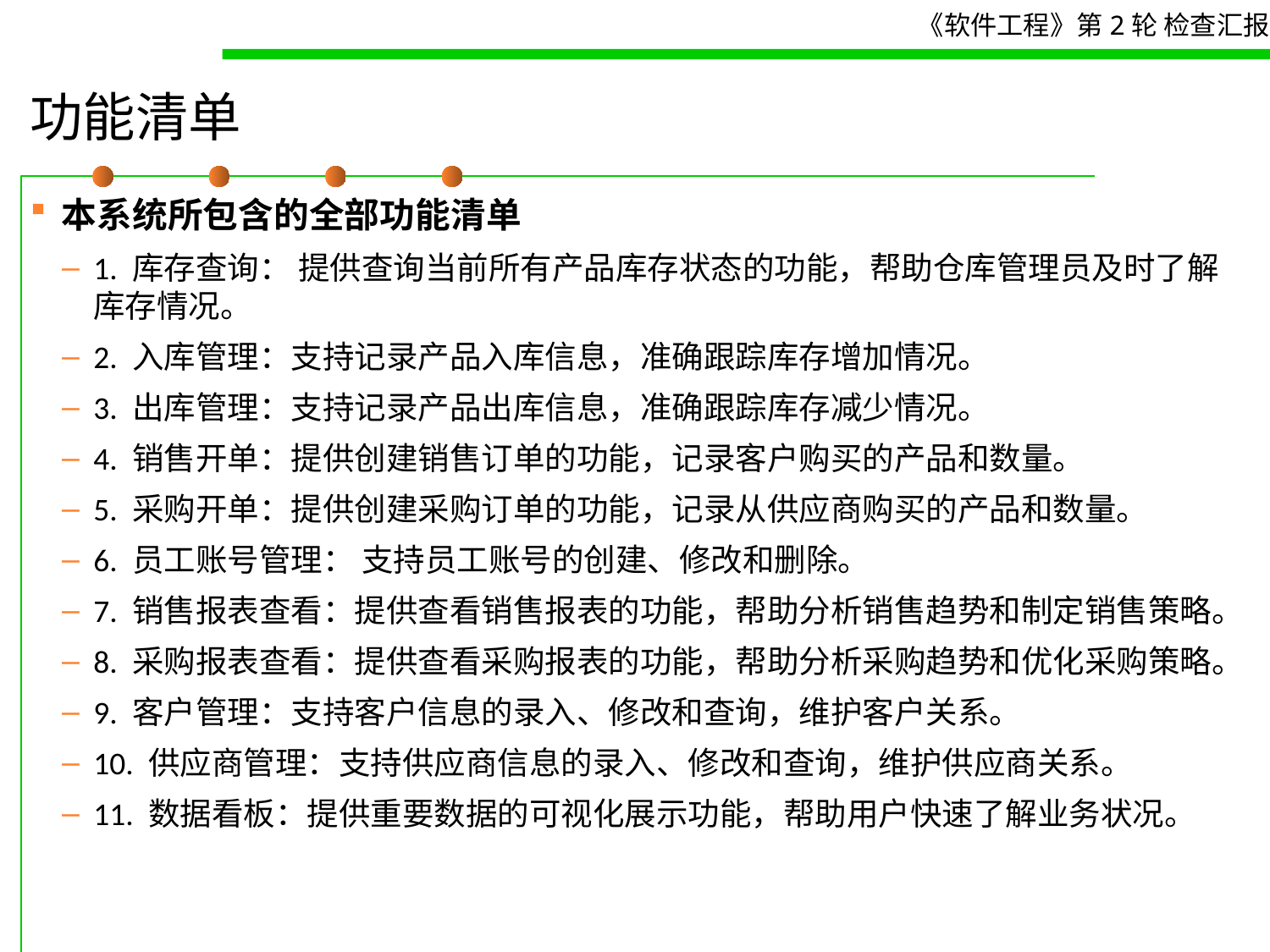

# 功能清单
本系统所包含的全部功能清单
1. 库存查询： 提供查询当前所有产品库存状态的功能，帮助仓库管理员及时了解库存情况。
2. 入库管理：支持记录产品入库信息，准确跟踪库存增加情况。
3. 出库管理：支持记录产品出库信息，准确跟踪库存减少情况。
4. 销售开单：提供创建销售订单的功能，记录客户购买的产品和数量。
5. 采购开单：提供创建采购订单的功能，记录从供应商购买的产品和数量。
6. 员工账号管理： 支持员工账号的创建、修改和删除。
7. 销售报表查看：提供查看销售报表的功能，帮助分析销售趋势和制定销售策略。
8. 采购报表查看：提供查看采购报表的功能，帮助分析采购趋势和优化采购策略。
9. 客户管理：支持客户信息的录入、修改和查询，维护客户关系。
10. 供应商管理：支持供应商信息的录入、修改和查询，维护供应商关系。
11. 数据看板：提供重要数据的可视化展示功能，帮助用户快速了解业务状况。